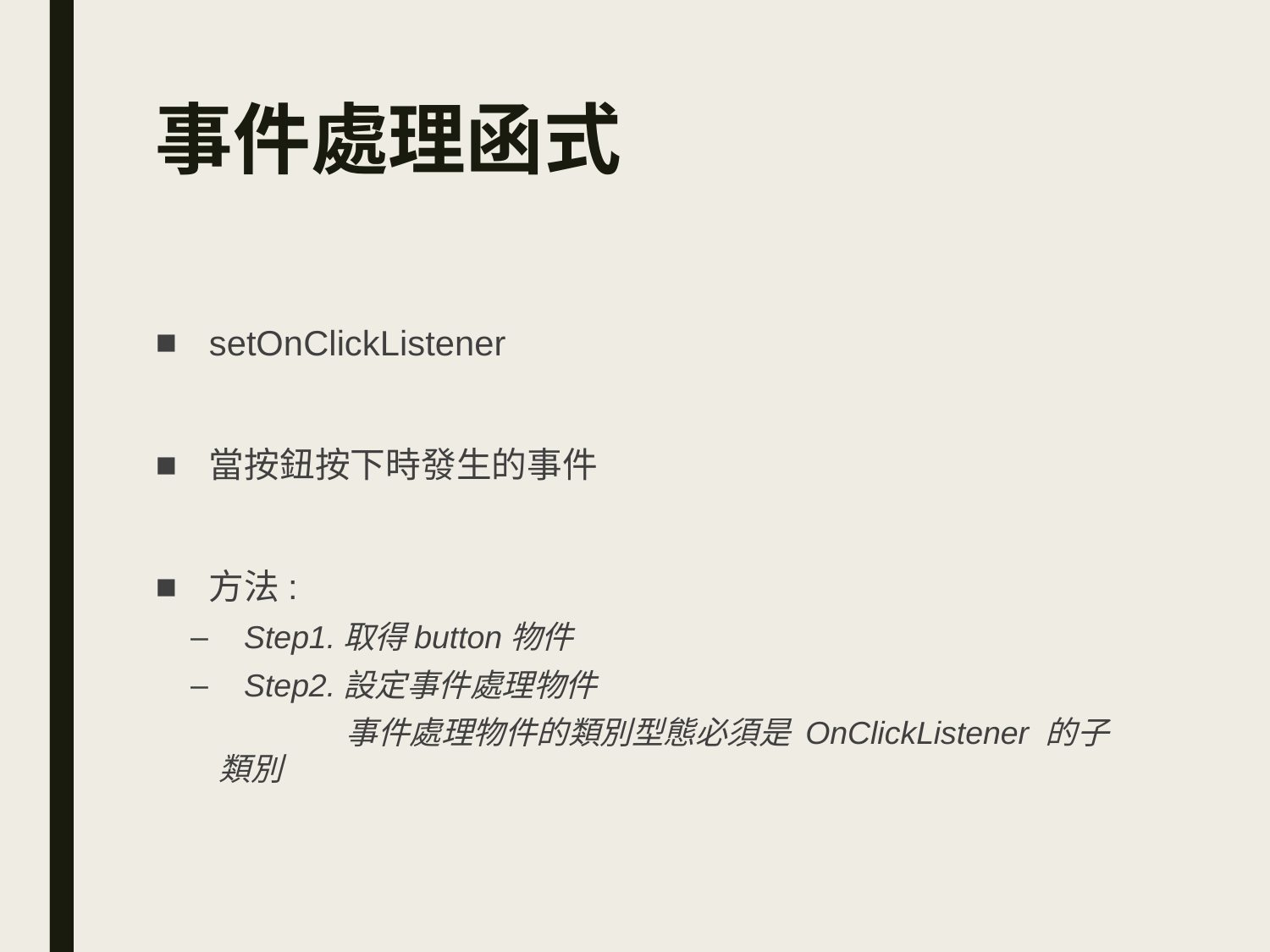

# 事件處理函式
setOnClickListener

當按鈕按下時發生的事件

方法:
Step1.取得button物件
Step2.設定事件處理物件
	事件處理物件的類別型態必須是 OnClickListener 的子類別